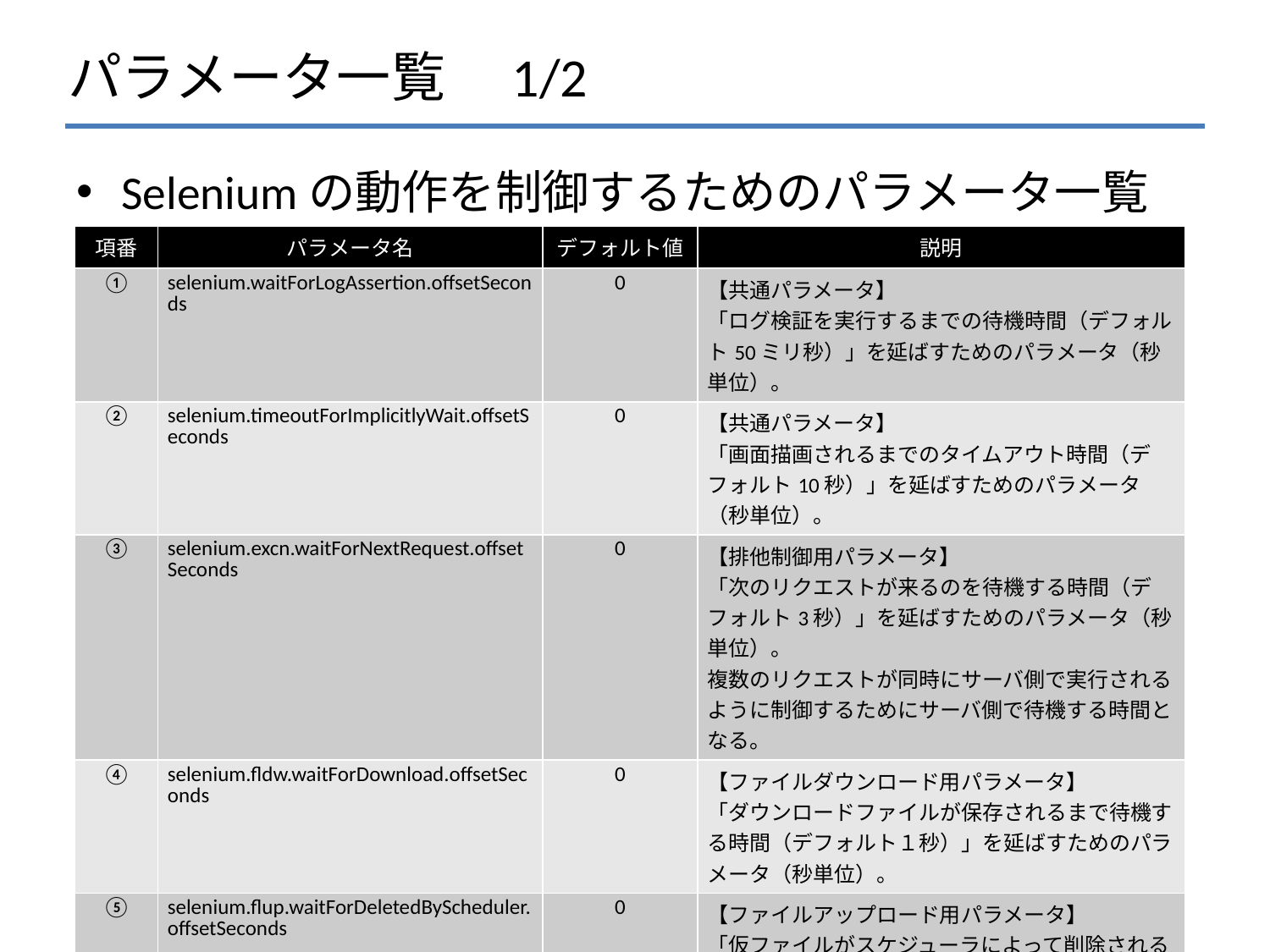

# パラメータ一覧　1/2
Seleniumの動作を制御するためのパラメータ一覧
| 項番 | パラメータ名 | デフォルト値 | 説明 |
| --- | --- | --- | --- |
| ① | selenium.waitForLogAssertion.offsetSeconds | 0 | 【共通パラメータ】 「ログ検証を実行するまでの待機時間（デフォルト50ミリ秒）」を延ばすためのパラメータ（秒単位）。 |
| ② | selenium.timeoutForImplicitlyWait.offsetSeconds | 0 | 【共通パラメータ】 「画面描画されるまでのタイムアウト時間（デフォルト10秒）」を延ばすためのパラメータ（秒単位）。 |
| ③ | selenium.excn.waitForNextRequest.offsetSeconds | 0 | 【排他制御用パラメータ】 「次のリクエストが来るのを待機する時間（デフォルト3秒）」を延ばすためのパラメータ（秒単位）。 複数のリクエストが同時にサーバ側で実行されるように制御するためにサーバ側で待機する時間となる。 |
| ④ | selenium.fldw.waitForDownload.offsetSeconds | 0 | 【ファイルダウンロード用パラメータ】 「ダウンロードファイルが保存されるまで待機する時間（デフォルト１秒）」を延ばすためのパラメータ（秒単位）。 |
| ⑤ | selenium.flup.waitForDeletedByScheduler.offsetSeconds | 0 | 【ファイルアップロード用パラメータ】 「仮ファイルがスケジューラによって削除されるまで待機する時間（デフォルトは12秒）」を延ばすためのパラメータ（秒単位）。 |